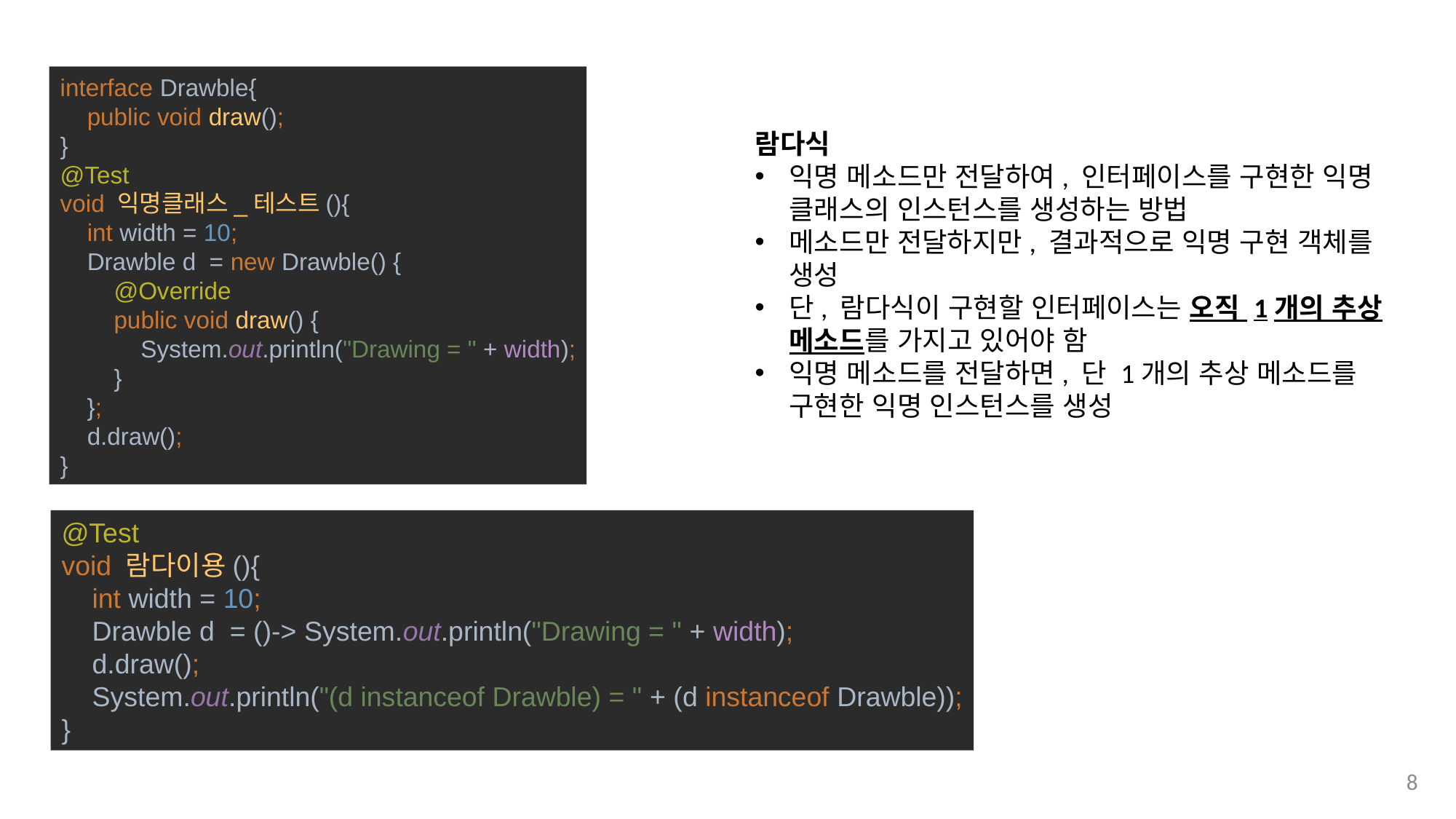

interface Drawble{
    public void draw();
}
@Test
void 익명클래스_테스트(){
    int width = 10;
    Drawble d  = new Drawble() {
        @Override
        public void draw() {
            System.out.println("Drawing = " + width);
        }
    };
    d.draw();
}
람다식
익명 메소드만 전달하여, 인터페이스를 구현한 익명 클래스의 인스턴스를 생성하는 방법
메소드만 전달하지만, 결과적으로 익명 구현 객체를 생성
단, 람다식이 구현할 인터페이스는 오직 1개의 추상 메소드를 가지고 있어야 함
익명 메소드를 전달하면, 단 1개의 추상 메소드를 구현한 익명 인스턴스를 생성
@Test
void 람다이용(){
    int width = 10;
    Drawble d  = ()-> System.out.println("Drawing = " + width);
    d.draw();
    System.out.println("(d instanceof Drawble) = " + (d instanceof Drawble));
}
8